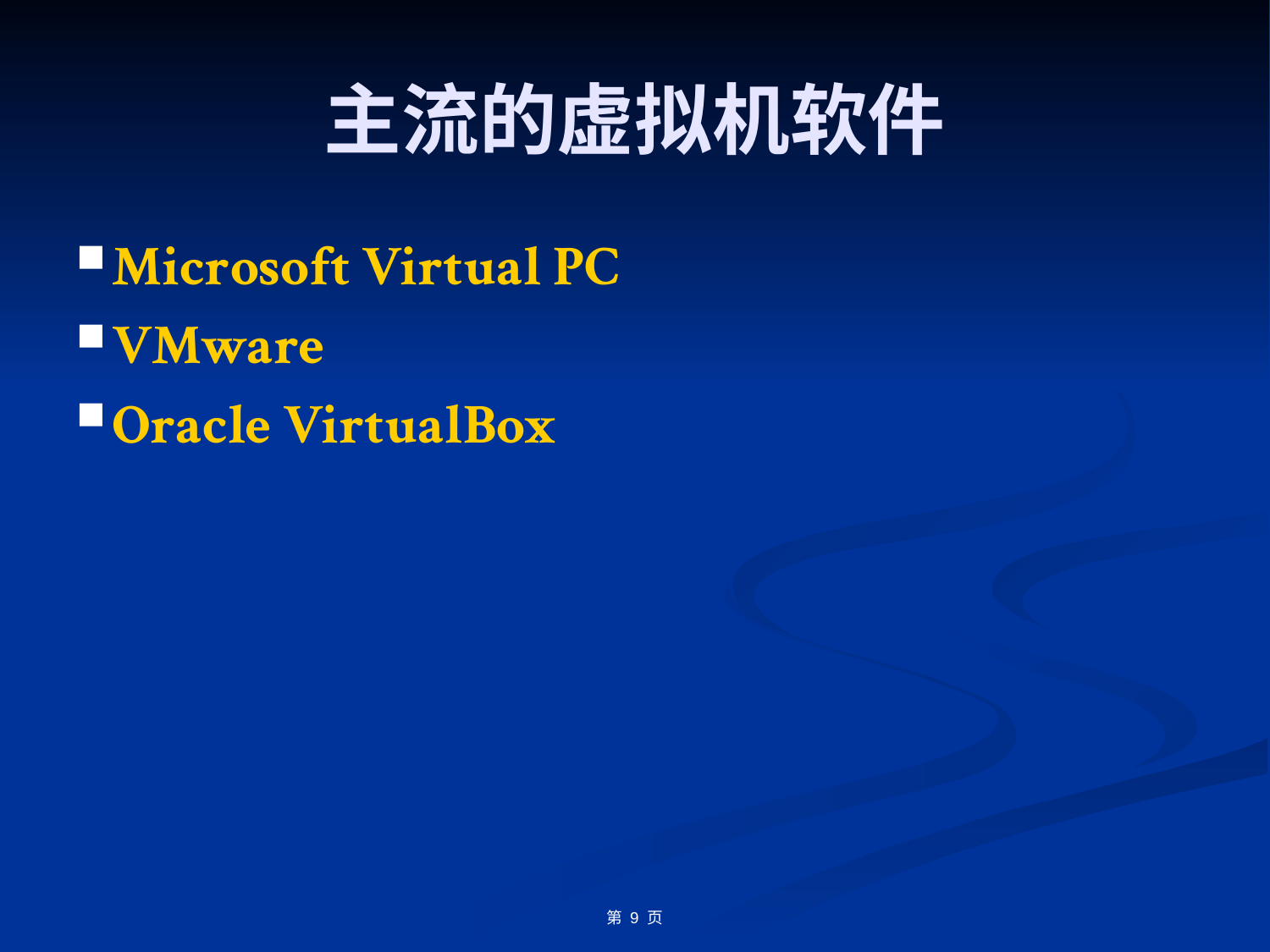

# 主流的虚拟机软件
Microsoft Virtual PC
VMware
Oracle VirtualBox
第 9 页